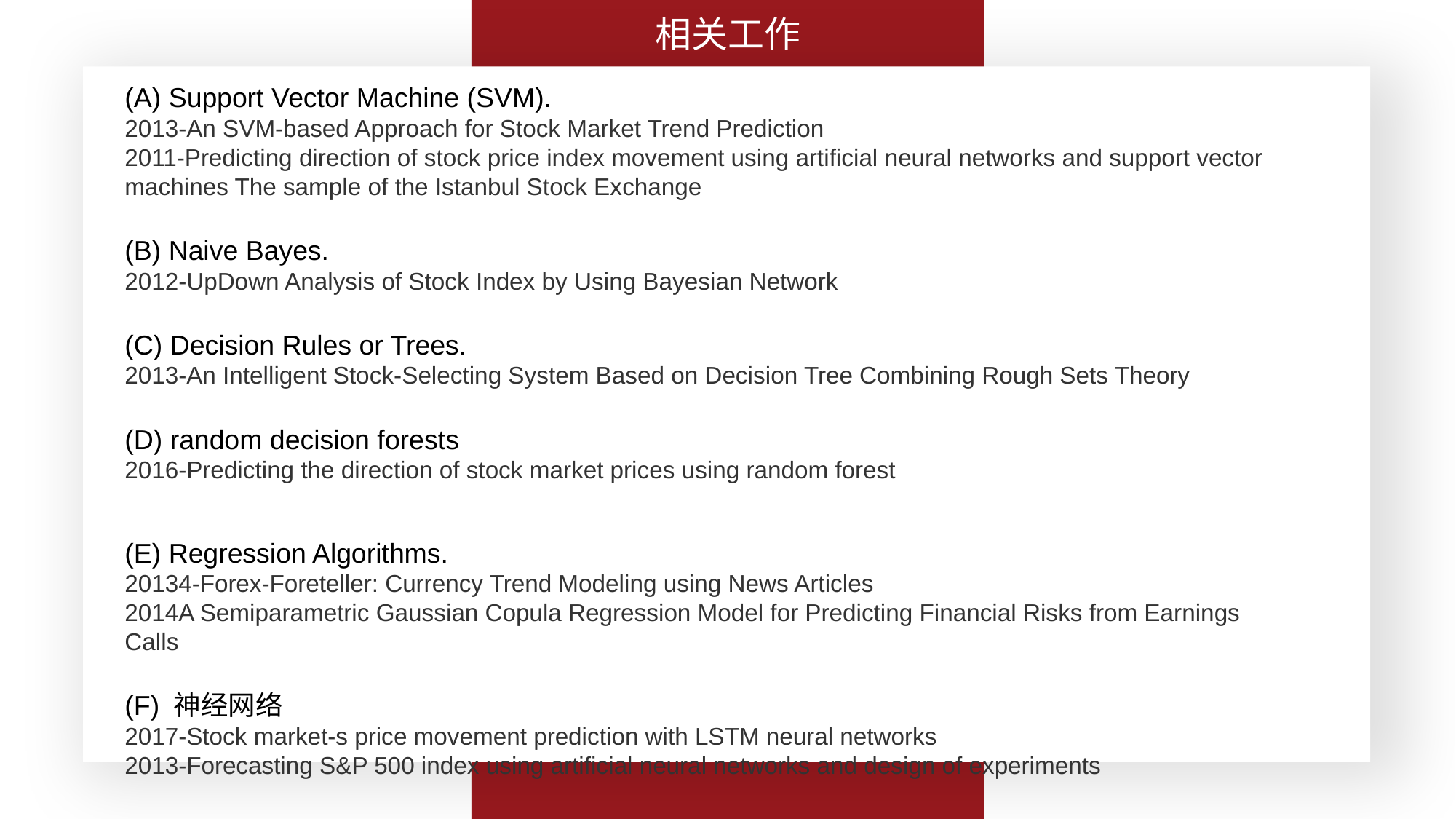

技术分析
相关工作

(A) Support Vector Machine (SVM).
2013-An SVM-based Approach for Stock Market Trend Prediction
2011-Predicting direction of stock price index movement using artificial neural networks and support vector machines The sample of the Istanbul Stock Exchange

(B) Naive Bayes.
2012-UpDown Analysis of Stock Index by Using Bayesian Network

(C) Decision Rules or Trees.
2013-An Intelligent Stock-Selecting System Based on Decision Tree Combining Rough Sets Theory

(D) random decision forests
2016-Predicting the direction of stock market prices using random forest

(E) Regression Algorithms.
20134-Forex-Foreteller: Currency Trend Modeling using News Articles
2014A Semiparametric Gaussian Copula Regression Model for Predicting Financial Risks from Earnings Calls

(F) 神经网络
2017-Stock market-s price movement prediction with LSTM neural networks
2013-Forecasting S&P 500 index using artificial neural networks and design of experiments